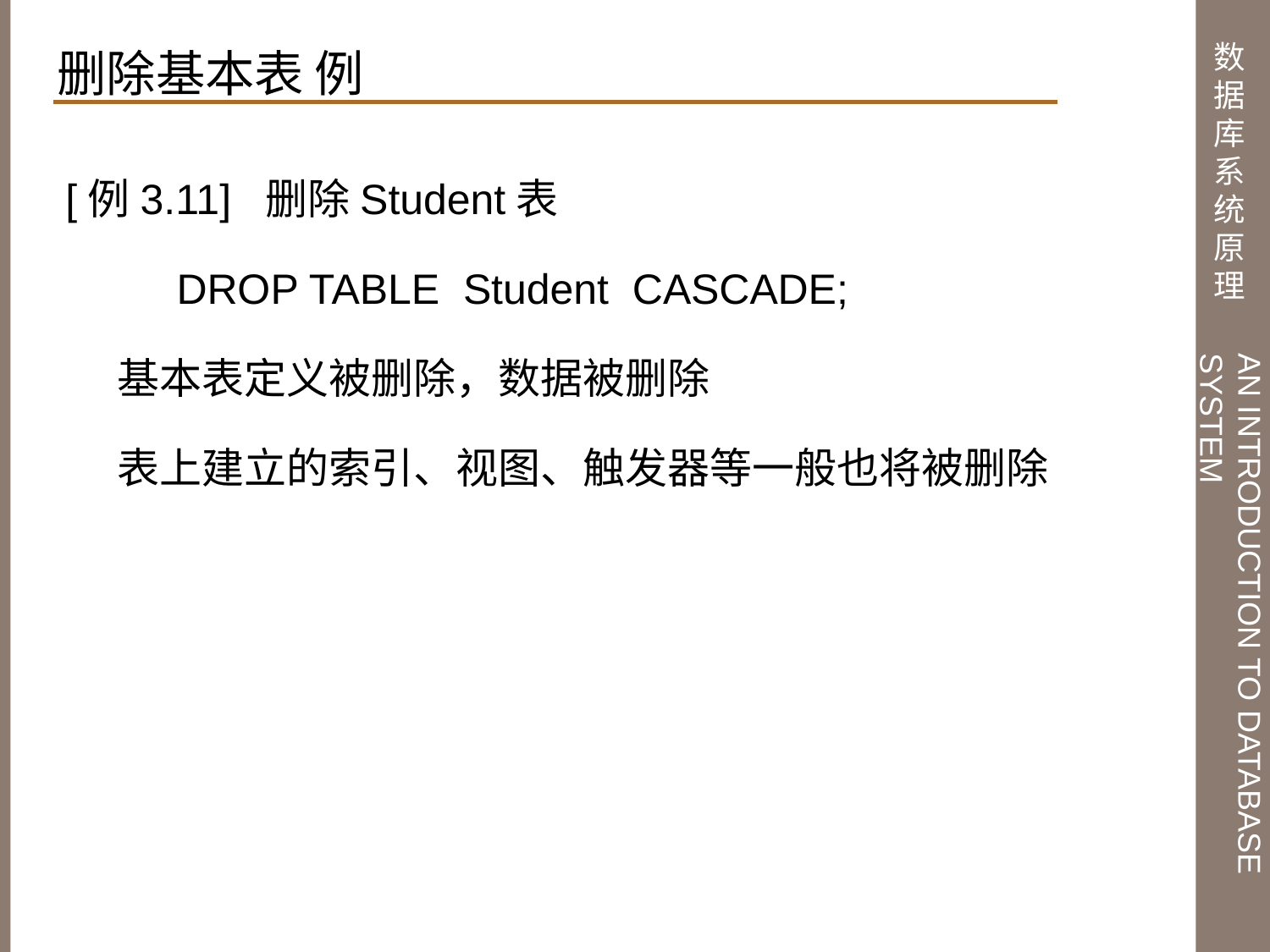

删除基本表 例
 [例3.11]  删除Student表
     DROP TABLE  Student  CASCADE;
基本表定义被删除，数据被删除
表上建立的索引、视图、触发器等一般也将被删除